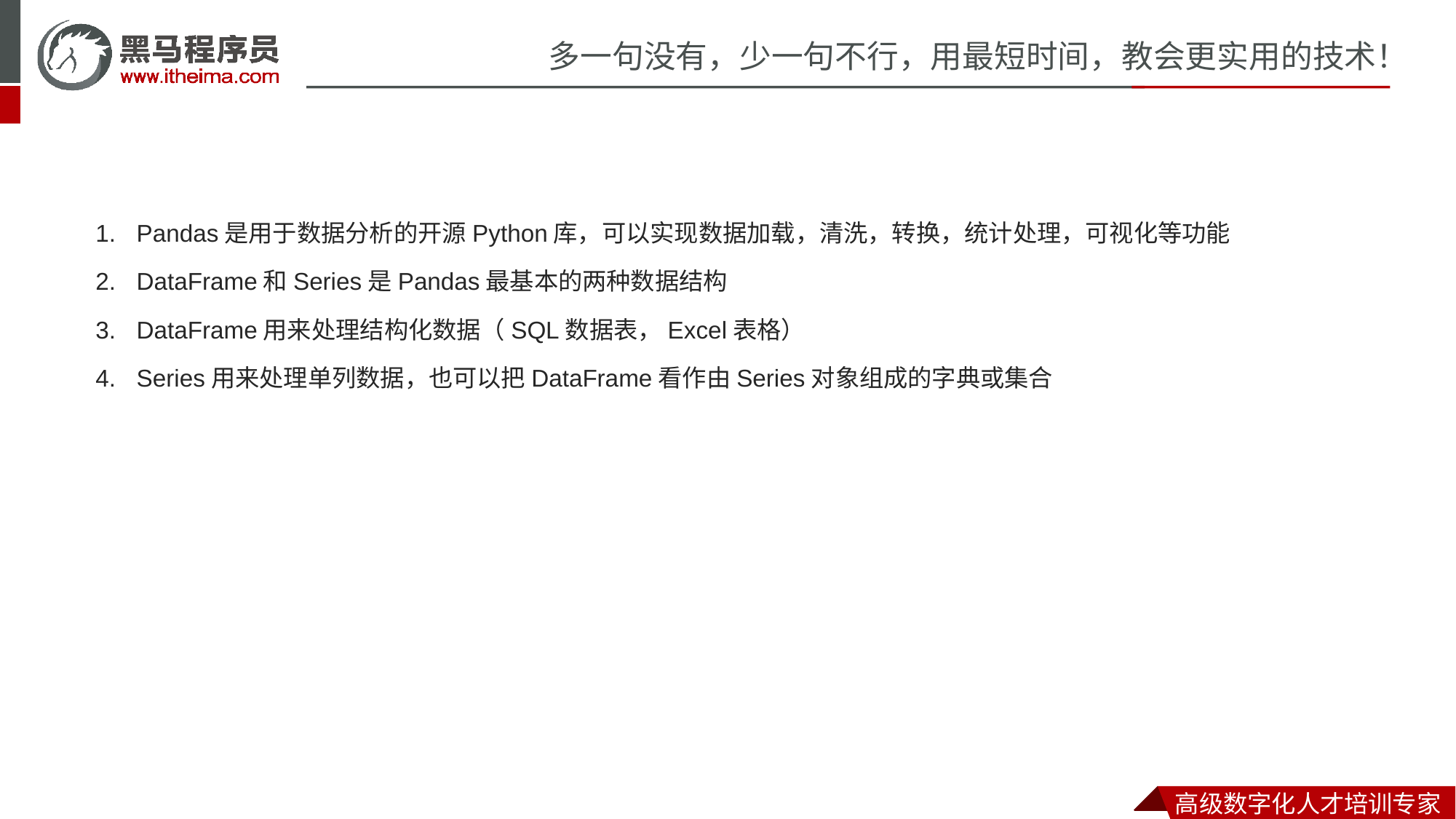

Pandas是用于数据分析的开源Python库，可以实现数据加载，清洗，转换，统计处理，可视化等功能
DataFrame和Series是Pandas最基本的两种数据结构
DataFrame用来处理结构化数据（SQL数据表，Excel表格）
Series用来处理单列数据，也可以把DataFrame看作由Series对象组成的字典或集合